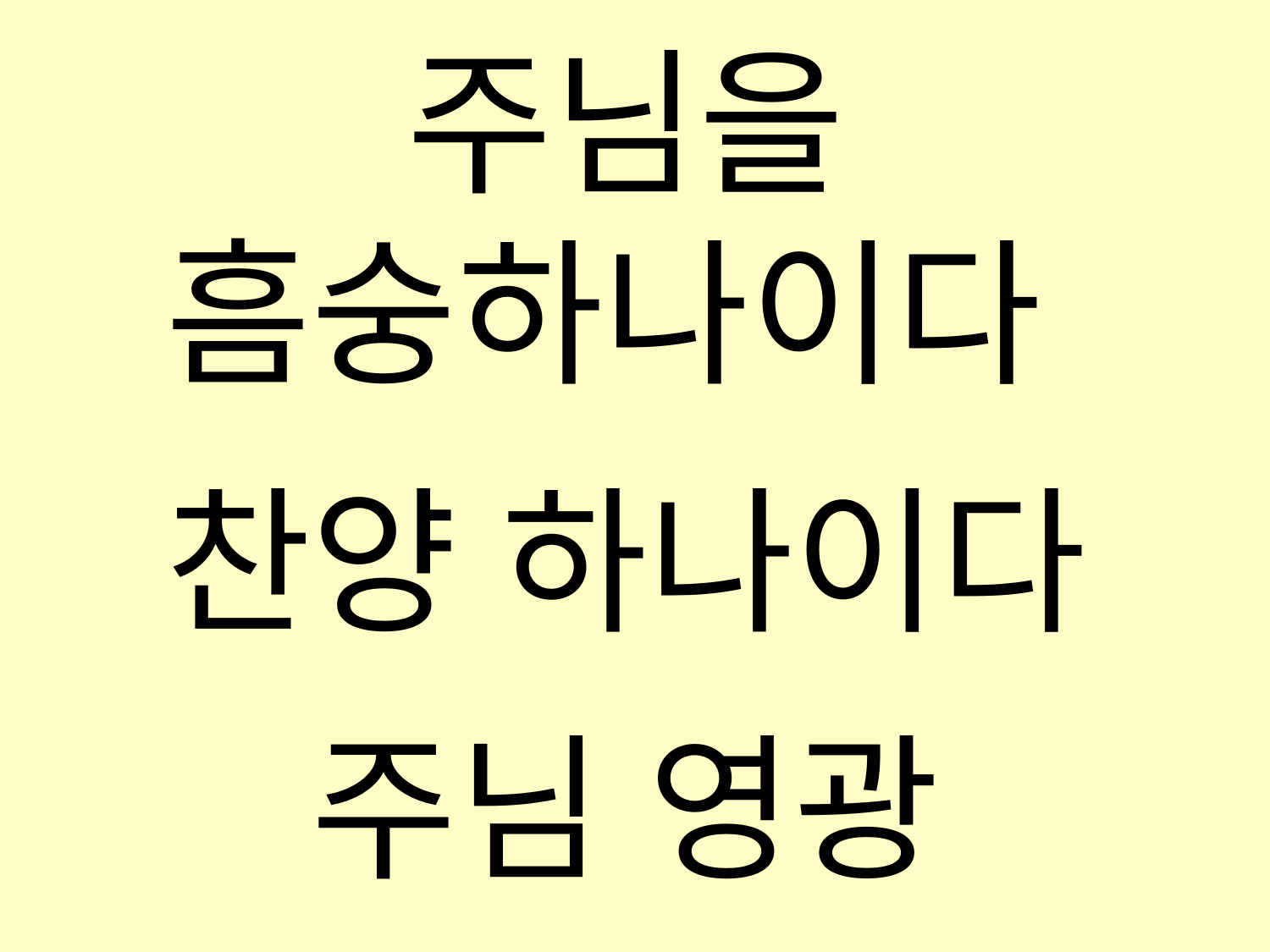

주님을 흠숭하나이다
찬양 하나이다
주님 영광 크시오니
감사 하나이다